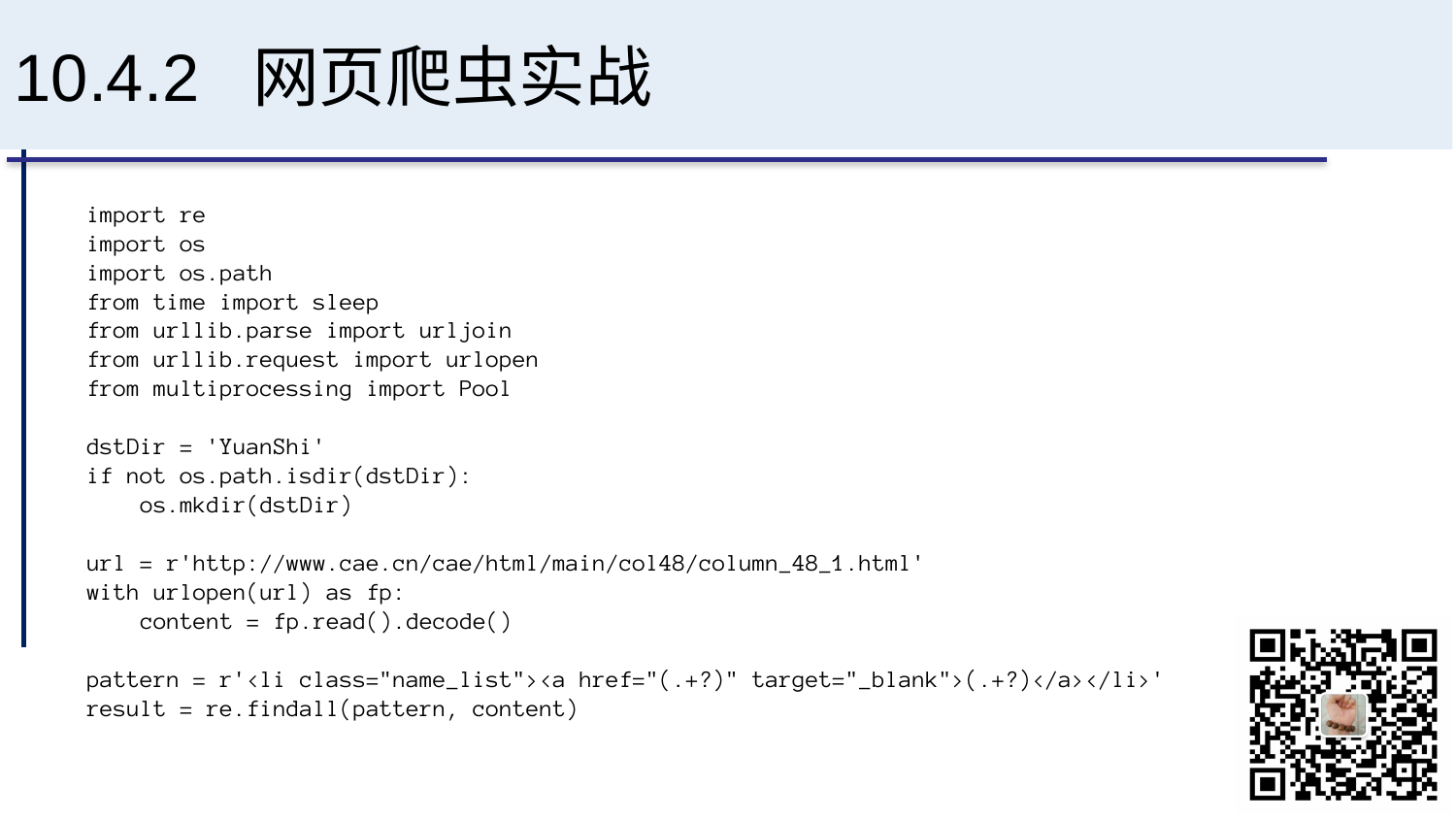

# 10.4.2  网页爬虫实战
import re
import os
import os.path
from time import sleep
from urllib.parse import urljoin
from urllib.request import urlopen
from multiprocessing import Pool

dstDir = 'YuanShi'
if not os.path.isdir(dstDir):
    os.mkdir(dstDir)

url = r'http://www.cae.cn/cae/html/main/col48/column_48_1.html'
with urlopen(url) as fp:
    content = fp.read().decode()

pattern = r'<li class="name_list"><a href="(.+?)" target="_blank">(.+?)</a></li>'
result = re.findall(pattern, content)